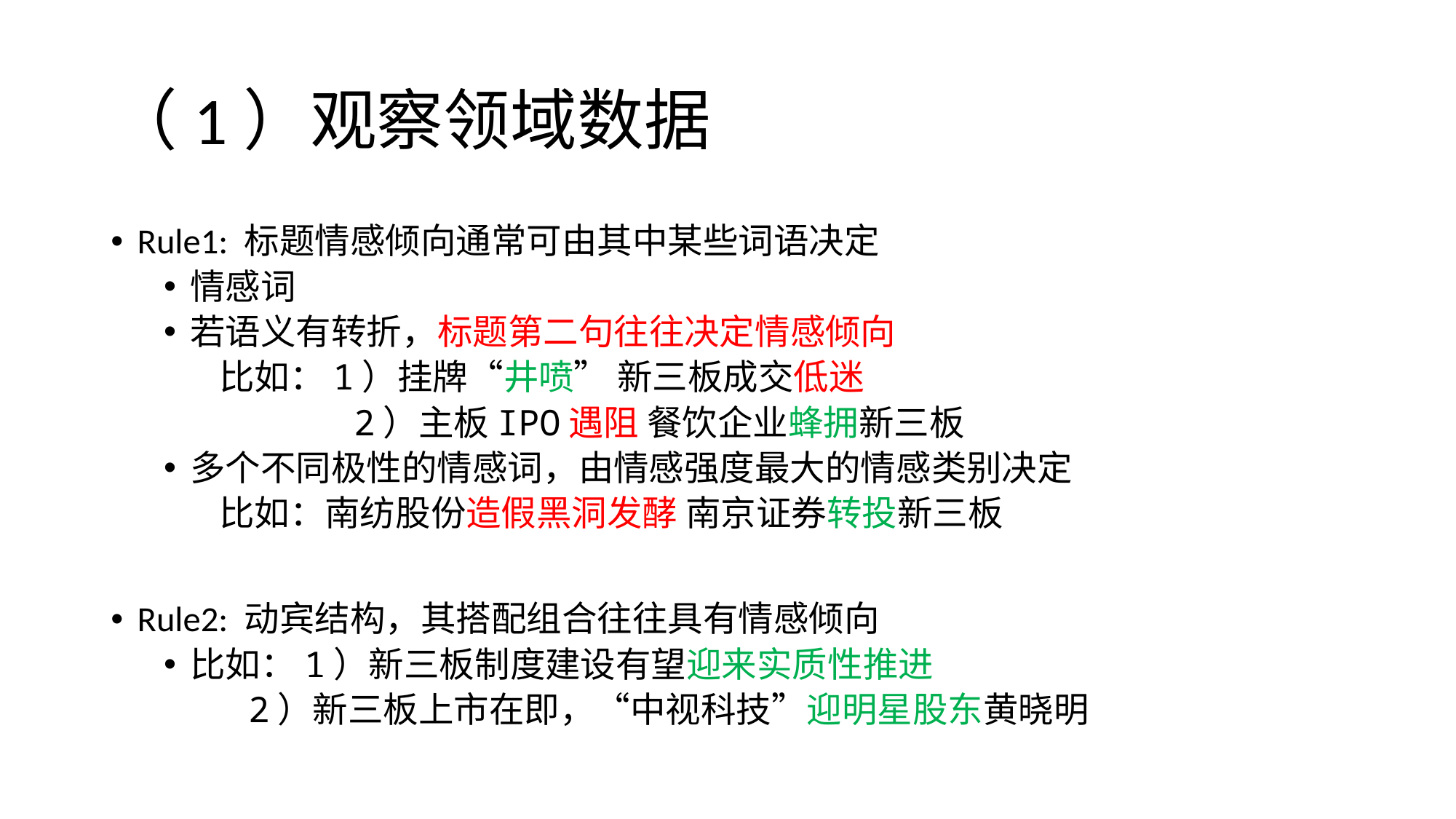

# （1）观察领域数据
Rule1: 标题情感倾向通常可由其中某些词语决定
情感词
若语义有转折，标题第二句往往决定情感倾向
      比如：1）挂牌“井喷” 新三板成交低迷
         2）主板IPO遇阻 餐饮企业蜂拥新三板
多个不同极性的情感词，由情感强度最大的情感类别决定
      比如：南纺股份造假黑洞发酵 南京证券转投新三板

Rule2: 动宾结构，其搭配组合往往具有情感倾向
比如：1）新三板制度建设有望迎来实质性推进
	    2）新三板上市在即，“中视科技”迎明星股东黄晓明